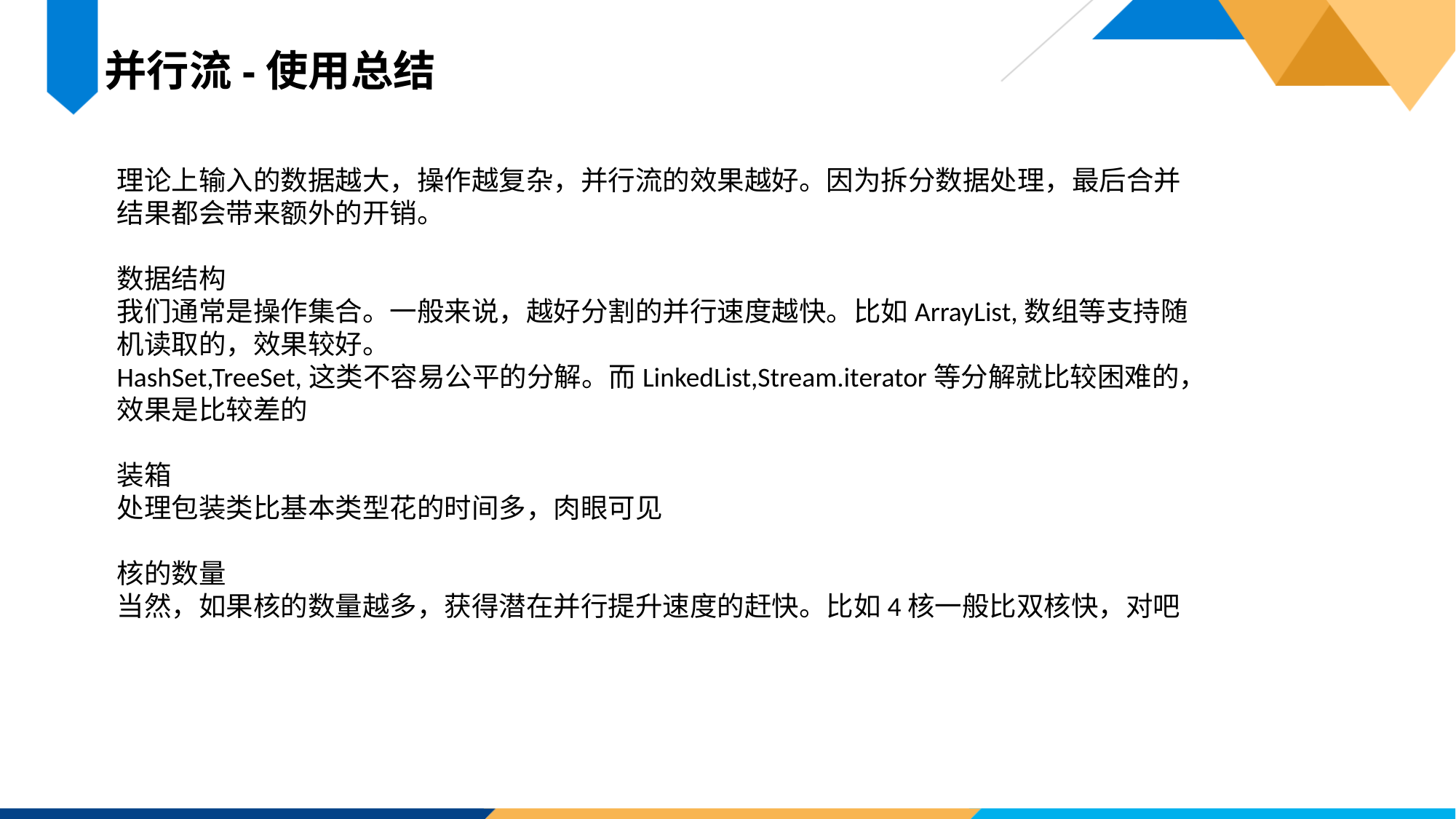

并行流-使用总结

理论上输入的数据越大，操作越复杂，并行流的效果越好。因为拆分数据处理，最后合并结果都会带来额外的开销。

数据结构
我们通常是操作集合。一般来说，越好分割的并行速度越快。比如ArrayList,数组等支持随机读取的，效果较好。
HashSet,TreeSet,这类不容易公平的分解。而LinkedList,Stream.iterator等分解就比较困难的，效果是比较差的

装箱
处理包装类比基本类型花的时间多，肉眼可见

核的数量
当然，如果核的数量越多，获得潜在并行提升速度的赶快。比如4核一般比双核快，对吧